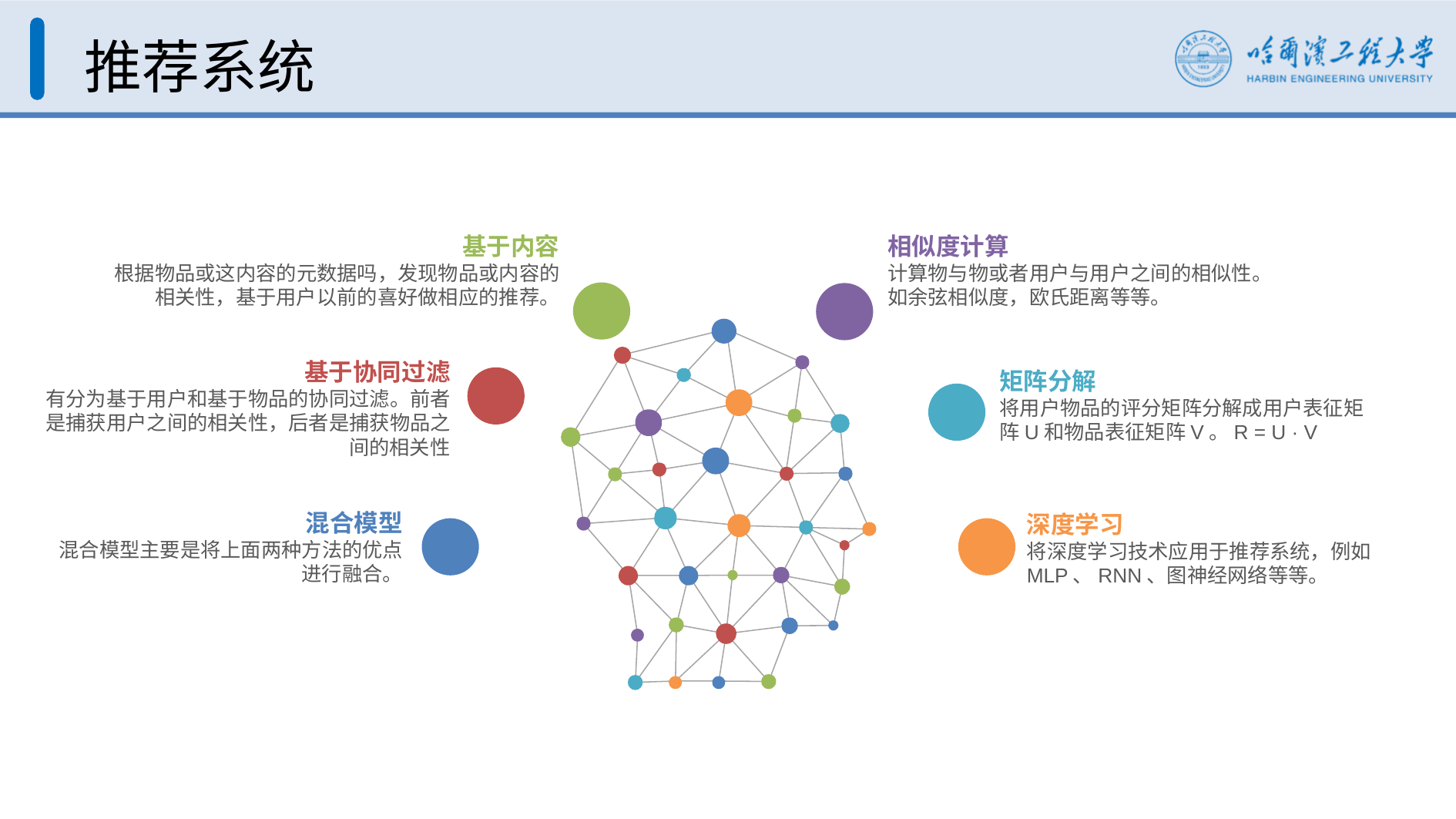

# 推荐系统
基于内容
根据物品或这内容的元数据吗，发现物品或内容的相关性，基于用户以前的喜好做相应的推荐。
相似度计算
计算物与物或者用户与用户之间的相似性。如余弦相似度，欧氏距离等等。

基于协同过滤
有分为基于用户和基于物品的协同过滤。前者是捕获用户之间的相关性，后者是捕获物品之间的相关性
矩阵分解
将用户物品的评分矩阵分解成用户表征矩阵U和物品表征矩阵V。R = U · V

混合模型
混合模型主要是将上面两种方法的优点进行融合。
深度学习
将深度学习技术应用于推荐系统，例如MLP、RNN、图神经网络等等。